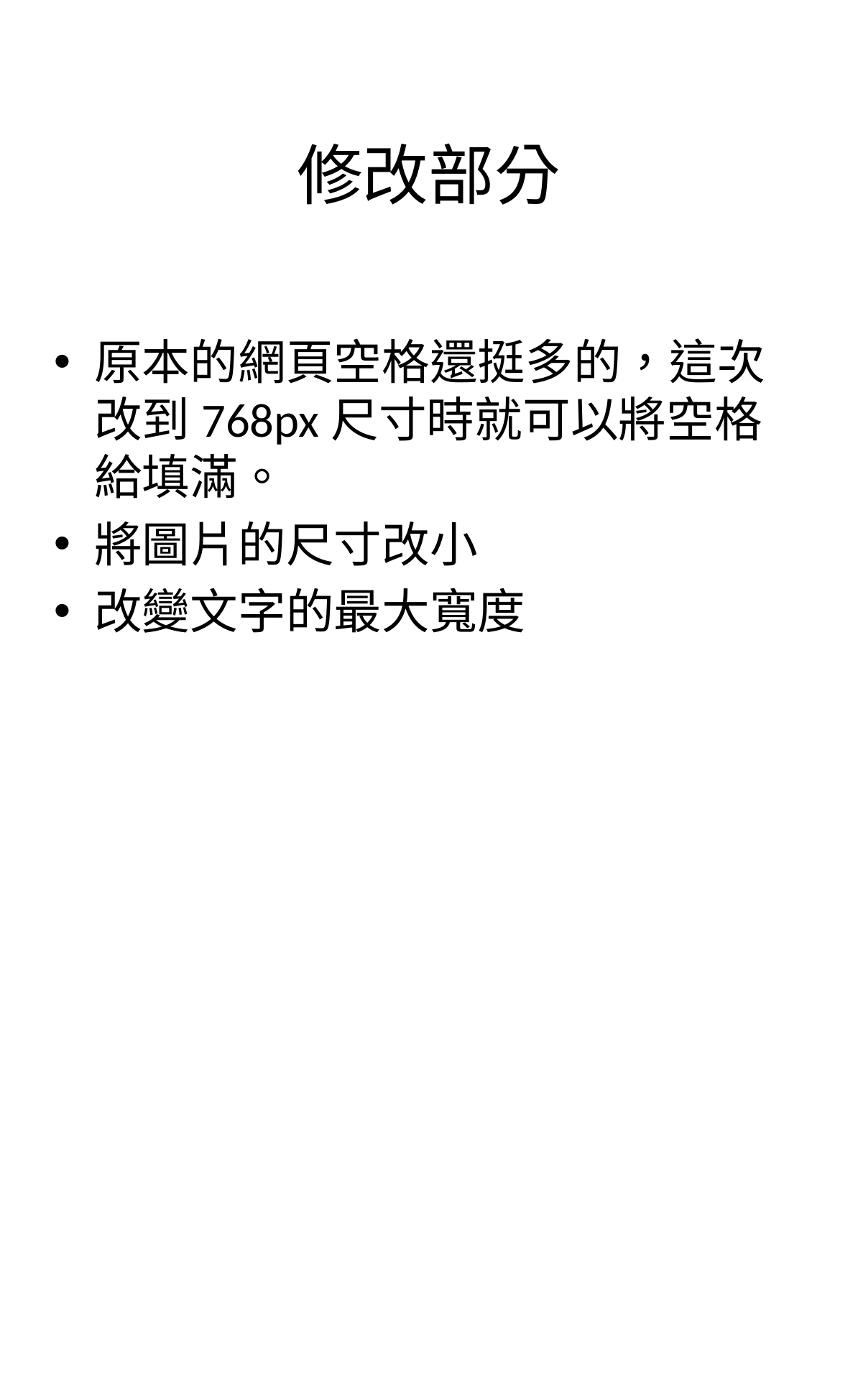

# 修改部分
原本的網頁空格還挺多的，這次改到768px尺寸時就可以將空格給填滿。
將圖片的尺寸改小
改變文字的最大寬度